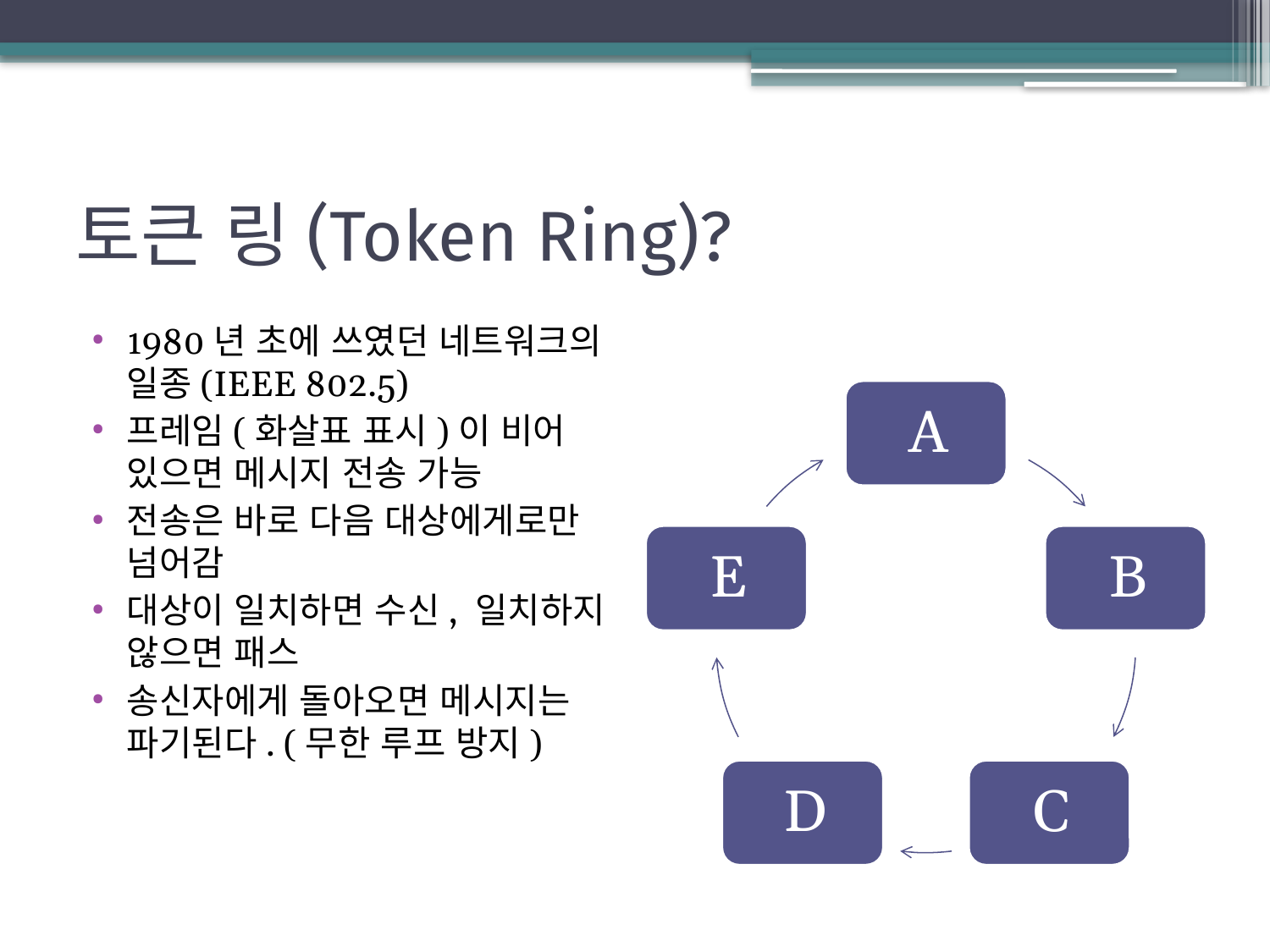

# 토큰 링(Token Ring)?
1980년 초에 쓰였던 네트워크의 일종(IEEE 802.5)
프레임(화살표 표시)이 비어 있으면 메시지 전송 가능
전송은 바로 다음 대상에게로만 넘어감
대상이 일치하면 수신, 일치하지 않으면 패스
송신자에게 돌아오면 메시지는 파기된다. (무한 루프 방지)
A
B
C
D
E